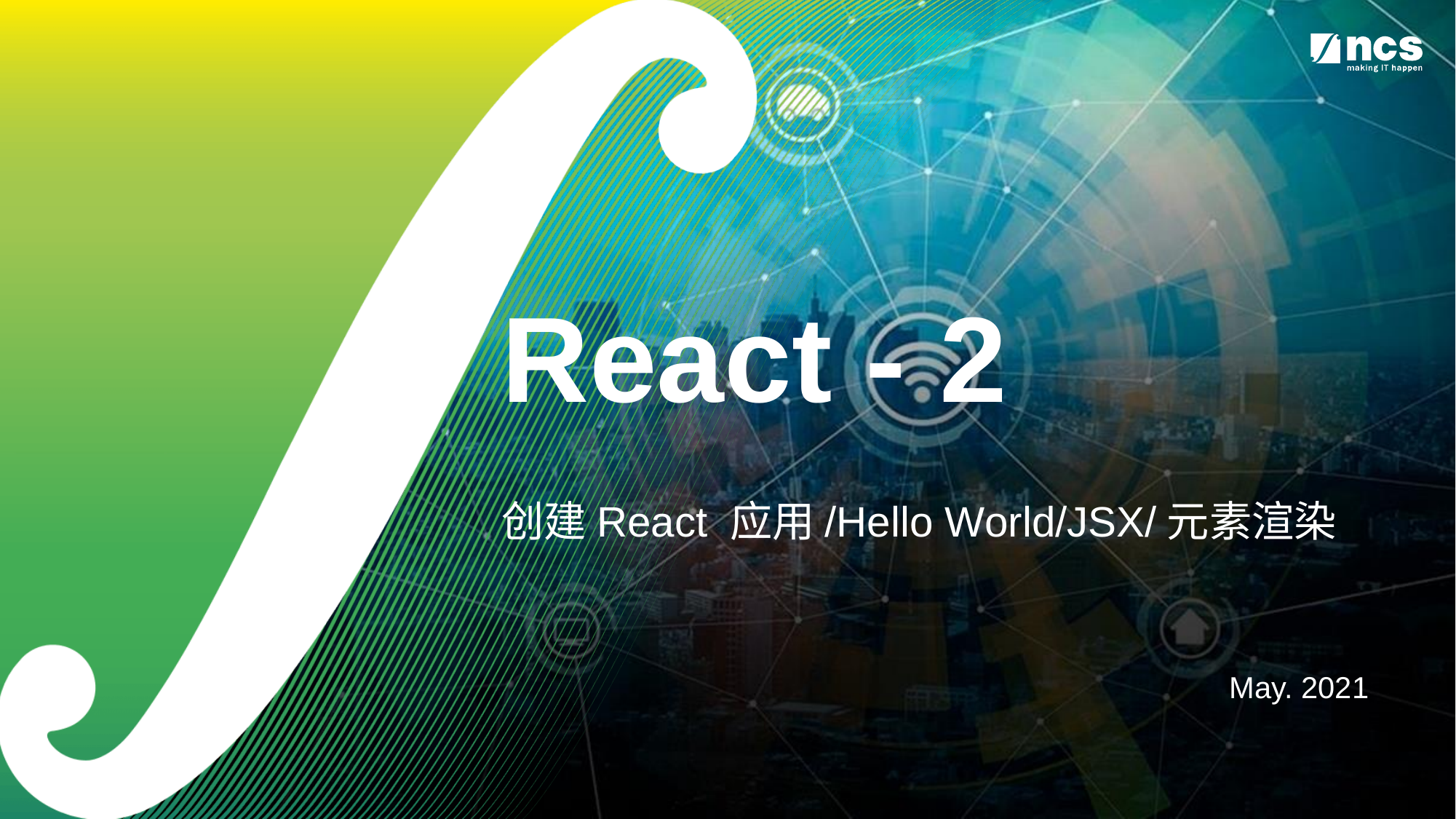

# React - 2 创建React 应用/Hello World/JSX/元素渲染
May. 2021